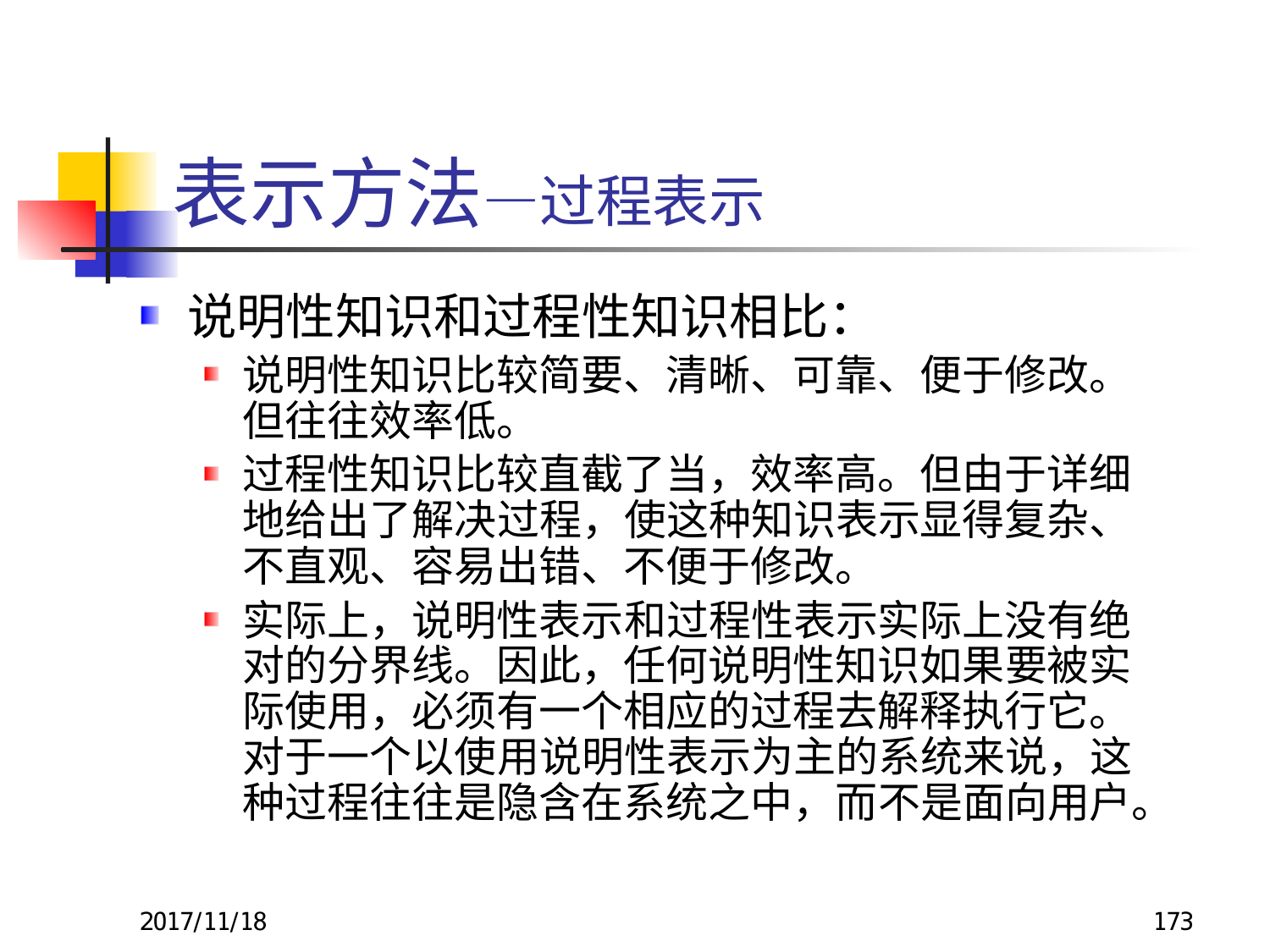

# 表示方法—过程表示
说明性知识和过程性知识相比：
说明性知识比较简要、清晰、可靠、便于修改。但往往效率低。
过程性知识比较直截了当，效率高。但由于详细地给出了解决过程，使这种知识表示显得复杂、不直观、容易出错、不便于修改。
实际上，说明性表示和过程性表示实际上没有绝对的分界线。因此，任何说明性知识如果要被实际使用，必须有一个相应的过程去解释执行它。对于一个以使用说明性表示为主的系统来说，这种过程往往是隐含在系统之中，而不是面向用户。
2017/11/18
173